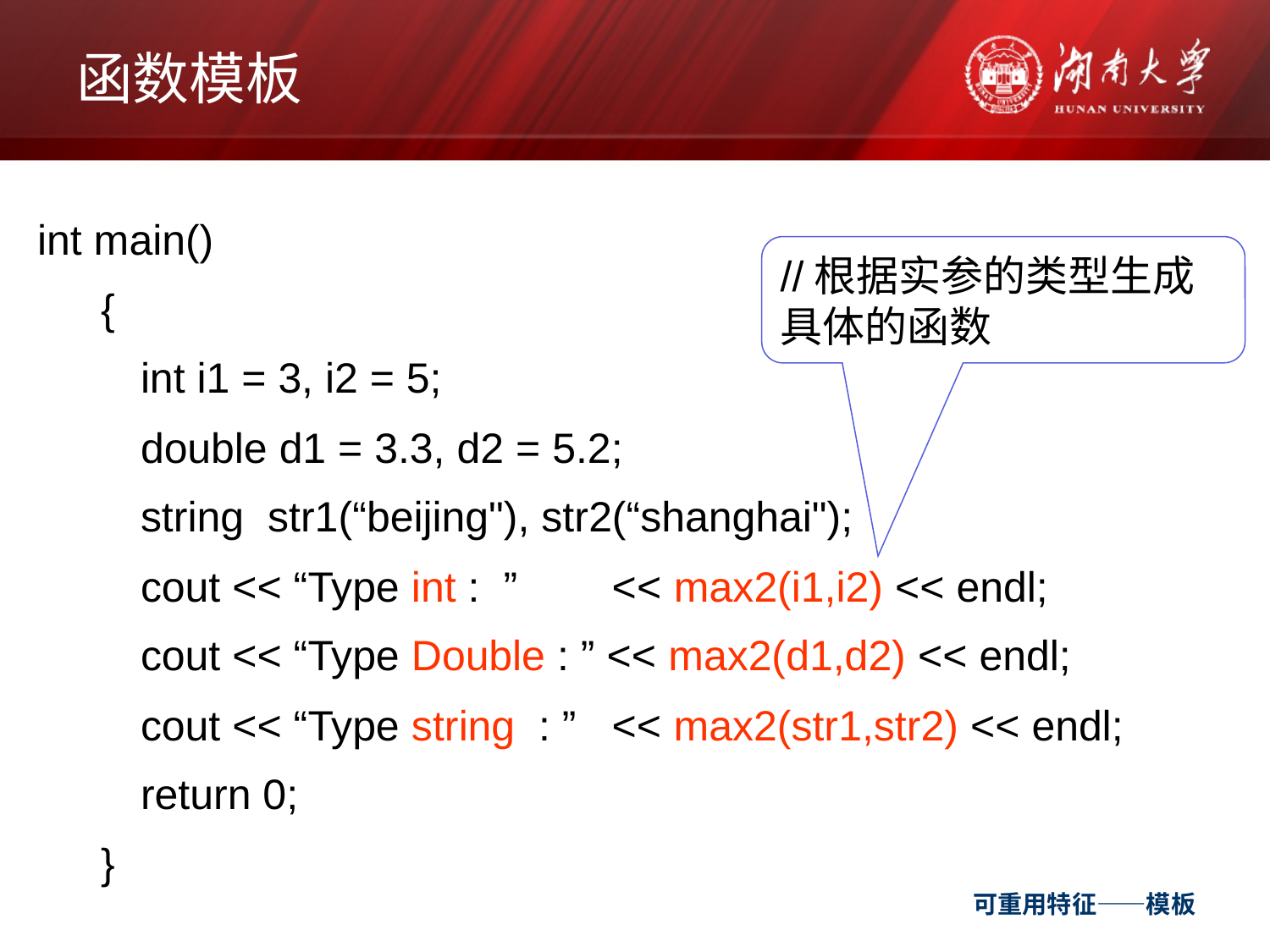

# 函数模板
int main()
{
	int i1 = 3, i2 = 5;
	double d1 = 3.3, d2 = 5.2;
	string  str1(“beijing"), str2(“shanghai");
	cout << “Type int :  ”        << max2(i1,i2) << endl;
	cout << “Type Double : ” << max2(d1,d2) << endl;
	cout << “Type string  : ”   << max2(str1,str2) << endl;
	return 0;
}
//根据实参的类型生成具体的函数